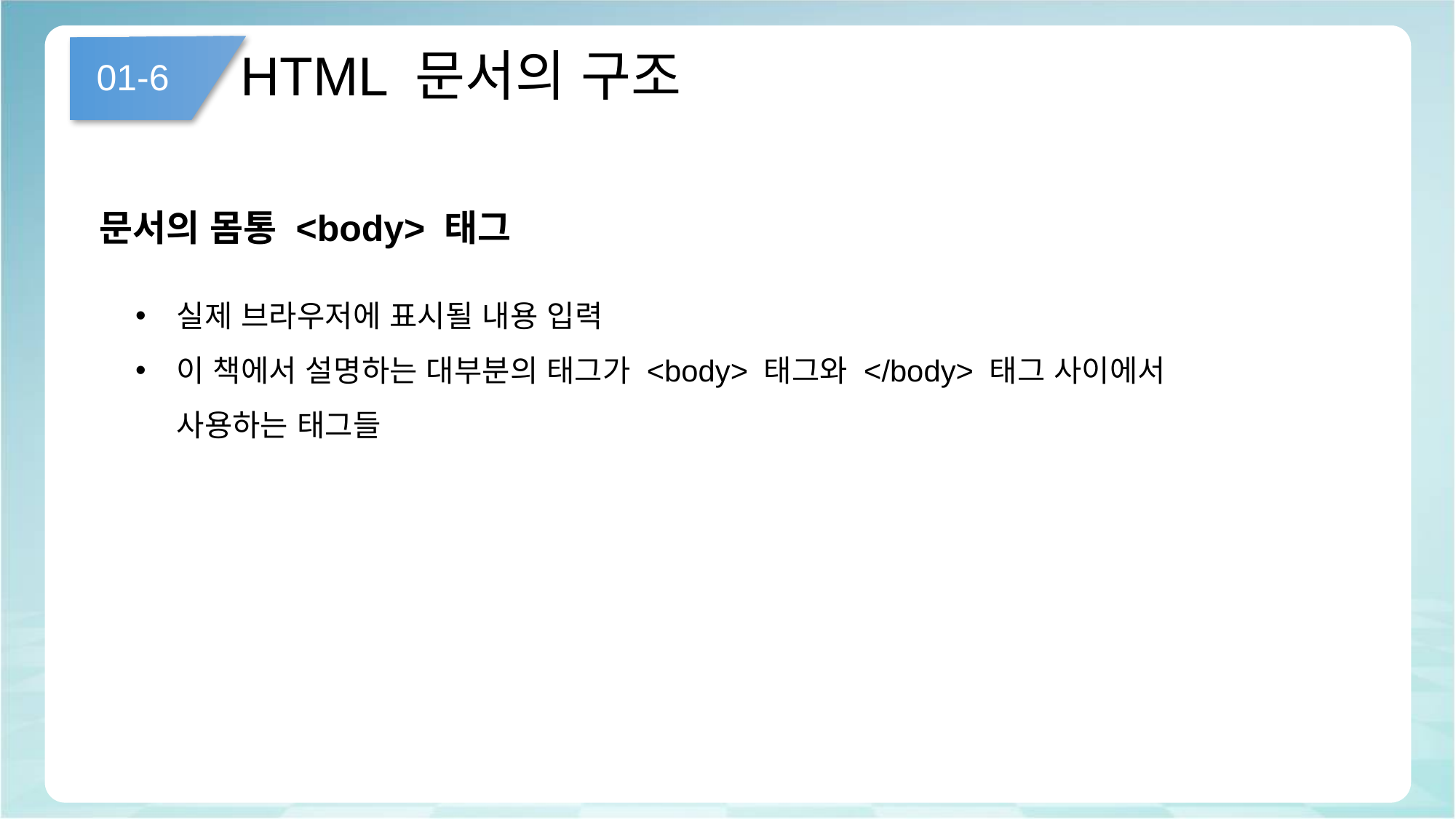

# HTML 문서의 구조
01-6
문서의 몸통 <body> 태그
실제 브라우저에 표시될 내용 입력
이 책에서 설명하는 대부분의 태그가 <body> 태그와 </body> 태그 사이에서 사용하는 태그들